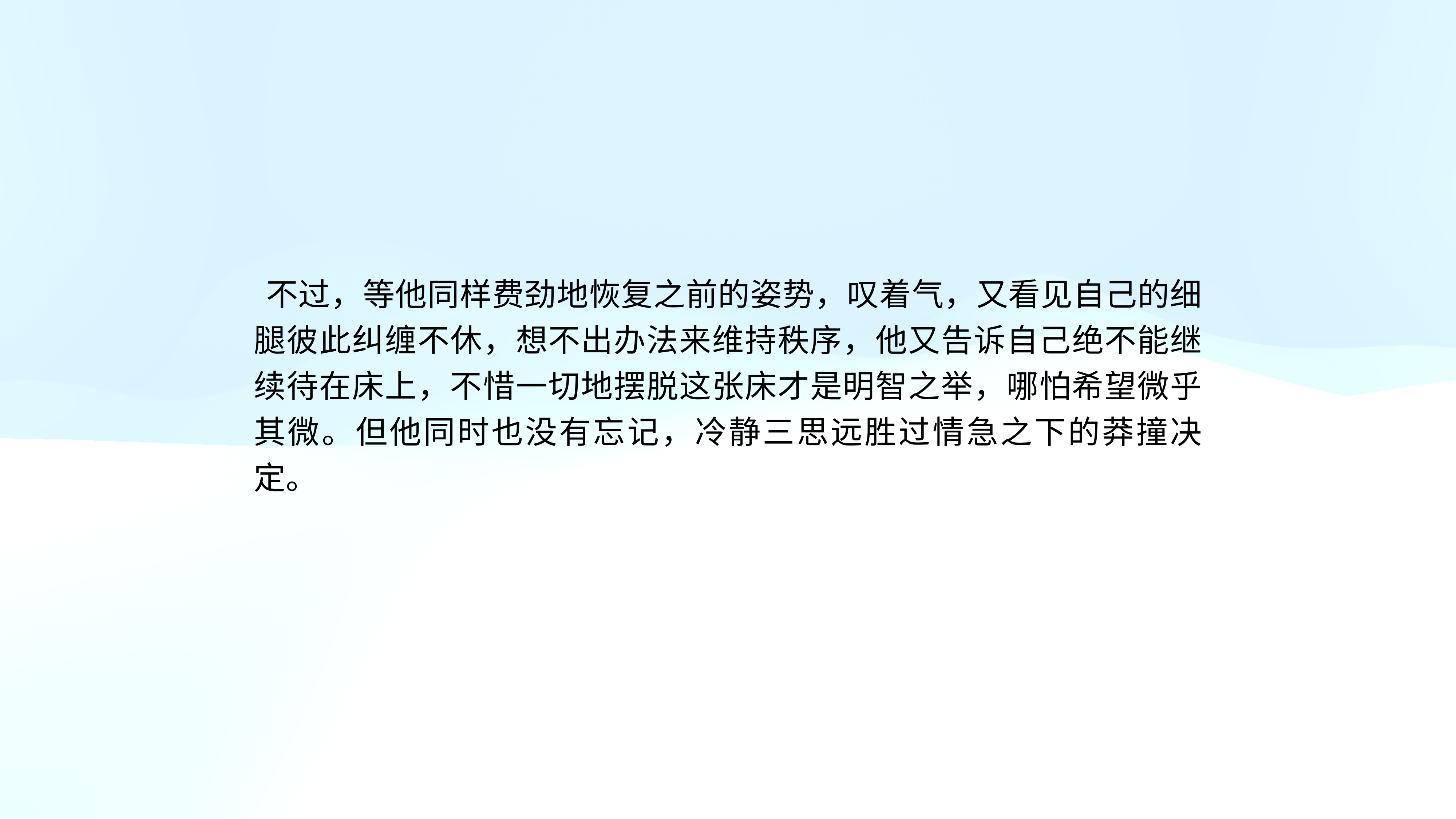

不过，等他同样费劲地恢复之前的姿势，叹着气，又看见自己的细腿彼此纠缠不休，想不出办法来维持秩序，他又告诉自己绝不能继续待在床上，不惜一切地摆脱这张床才是明智之举，哪怕希望微乎其微。但他同时也没有忘记，冷静三思远胜过情急之下的莽撞决定。